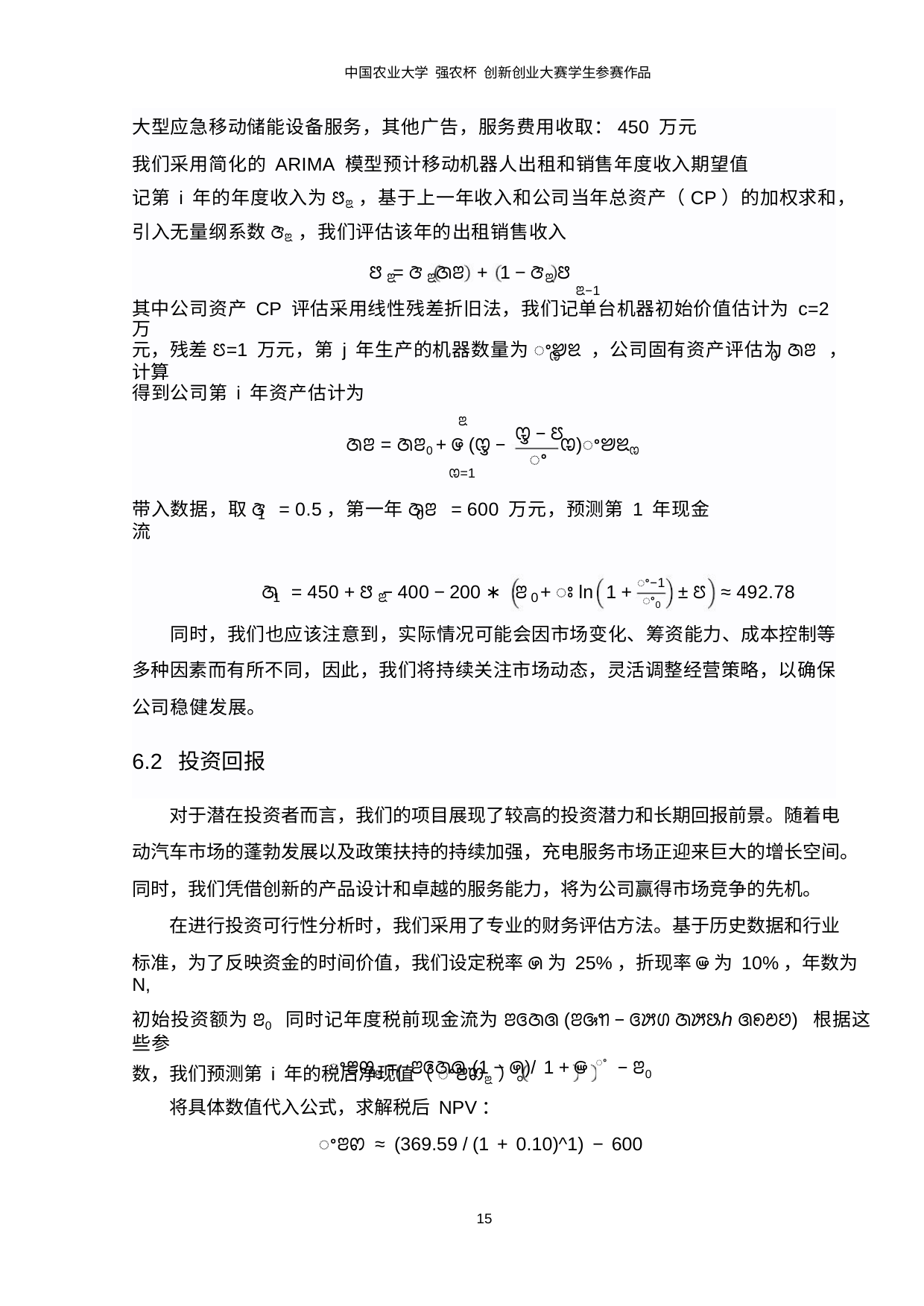

中国农业大学 强农杯 创新创业大赛学生参赛作品

大型应急移动储能设备服务，其他广告，服务费用收取：450 万元
我们采用简化的 ARIMA 模型预计移动机器人出租和销售年度收入期望值
记第 i 年的年度收入为ꢅꢃ，基于上一年收入和公司当年总资产（CP）的加权求和，
引入无量纲系数ꢆꢃ，我们评估该年的出租销售收入
ꢅ = ꢆ ꢇꢂ + 1 − ꢆ ꢅ
ꢃ−1
ꢃ
ꢃ
ꢃ
其中公司资产 CP 评估采用线性残差折旧法，我们记单台机器初始价值估计为 c=2 万
元，残差ꢄ=1 万元，第 j 年生产的机器数量为ꢀꢈꢉ ，公司固有资产评估为ꢇꢂ ，计算
ꢊ
0
得到公司第 i 年资产估计为
ꢃ
ꢋ − ꢄ
ꢀ
ꢇꢂ = ꢇꢂ0 + ꢌ (ꢋ −
ꢊ)ꢀꢈꢉꢊ
ꢊ=1
带入数据，取ꢆ = 0.5，第一年ꢇꢂ = 600 万元，预测第 1 年现金流
1
0
ꢀ−1
ꢀ0
ꢇ = 450 + ꢅ − 400 − 200 ∗ ꢂ + ꢁ ln 1 +
± ꢄ ≈ 492.78
ꢃ
0
1
同时，我们也应该注意到，实际情况可能会因市场变化、筹资能力、成本控制等
多种因素而有所不同，因此，我们将持续关注市场动态，灵活调整经营策略，以确保
公司稳健发展。
6.2 投资回报
对于潜在投资者而言，我们的项目展现了较高的投资潜力和长期回报前景。随着电
动汽车市场的蓬勃发展以及政策扶持的持续加强，充电服务市场正迎来巨大的增长空间。
同时，我们凭借创新的产品设计和卓越的服务能力，将为公司赢得市场竞争的先机。
在进行投资可行性分析时，我们采用了专业的财务评估方法。基于历史数据和行业
标准，为了反映资金的时间价值，我们设定税率ꢍ为 25%，折现率ꢎ为 10%，年数为 N,
初始投资额为ꢂ0 同时记年度税前现金流为ꢂꢏꢇꢐ (ꢂꢑꢒ − ꢏꢓꢔ ꢇꢓꢕℎ ꢐꢖꢗꢘ) 根据这些参
数，我们预测第 i 年的税后净现值（ꢀꢂꢙꢃ）。
ꢀꢂꢙꢃ = ꢂꢏꢇꢐ·(1 − ꢍ)/ 1 + ꢎ ꢀ − ꢂ0

将具体数值代入公式，求解税后 NPV：
ꢀꢂꢙ ≈ (369.59 / (1 + 0.10)^1) − 600
15